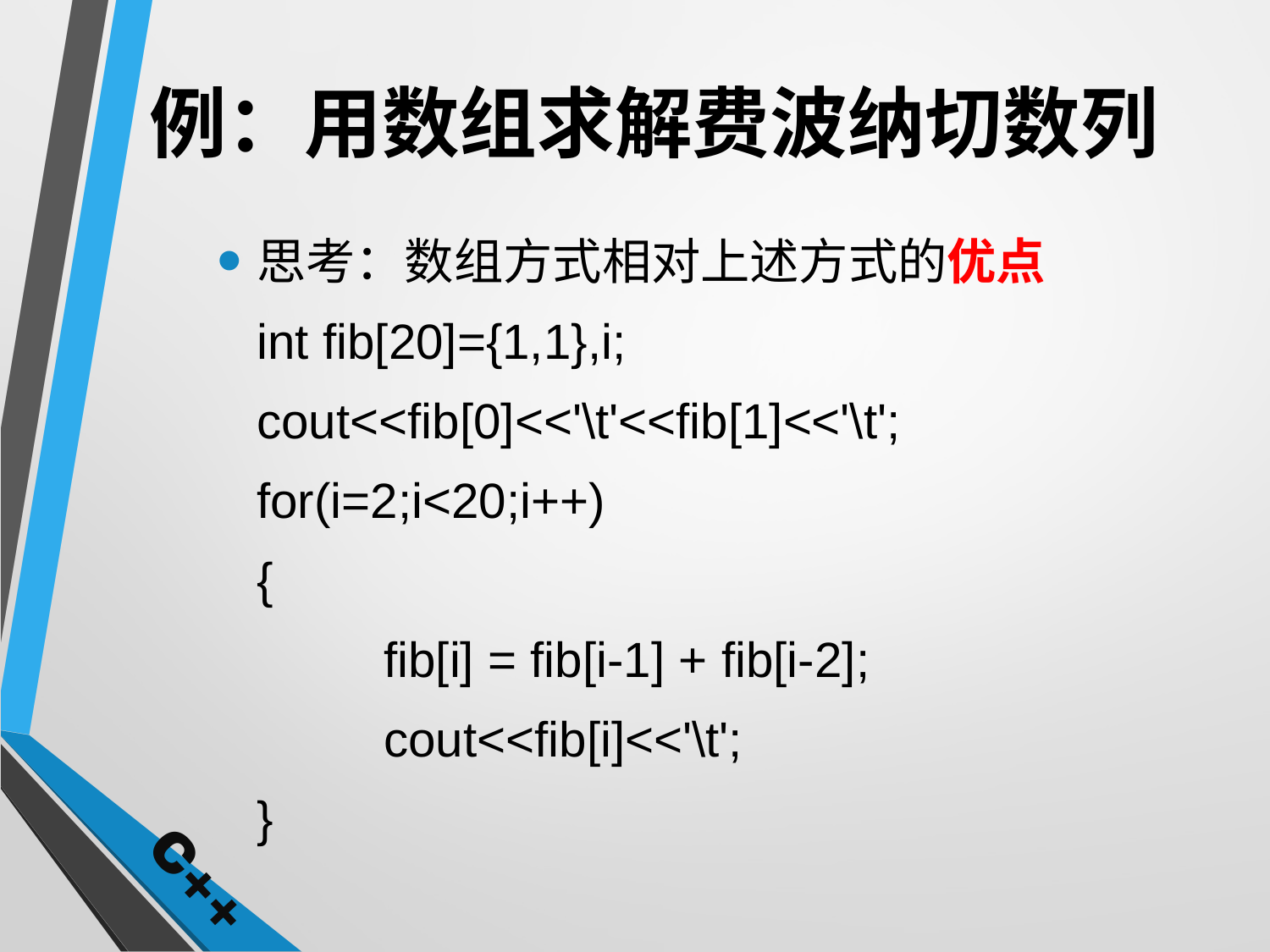

# 例：用数组求解费波纳切数列
思考：数组方式相对上述方式的优点
	int fib[20]={1,1},i;
	cout<<fib[0]<<'\t'<<fib[1]<<'\t';
	for(i=2;i<20;i++)
	{
		fib[i] = fib[i-1] + fib[i-2];
		cout<<fib[i]<<'\t';
	}